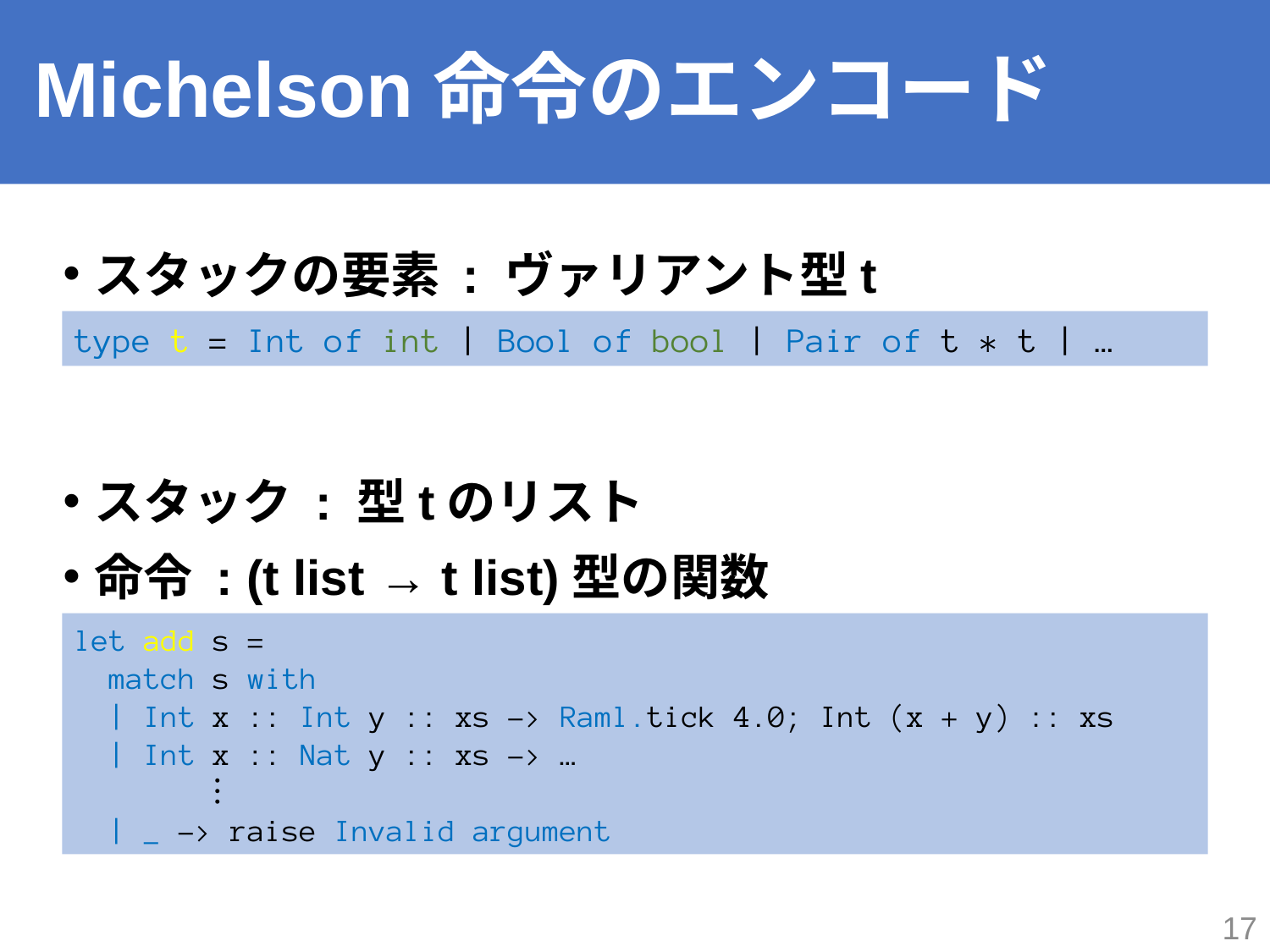

# Michelson命令のエンコード
スタックの要素 : ヴァリアント型t

スタック : 型tのリスト
命令 : (t list → t list)型の関数
type t = Int of int | Bool of bool | Pair of t * t | …
let add s =
  match s with
  | Int x :: Int y :: xs -> Raml.tick 4.0; Int (x + y) :: xs
  | Int x :: Nat y :: xs -> …
	︙
  | _ -> raise Invalid argument
17